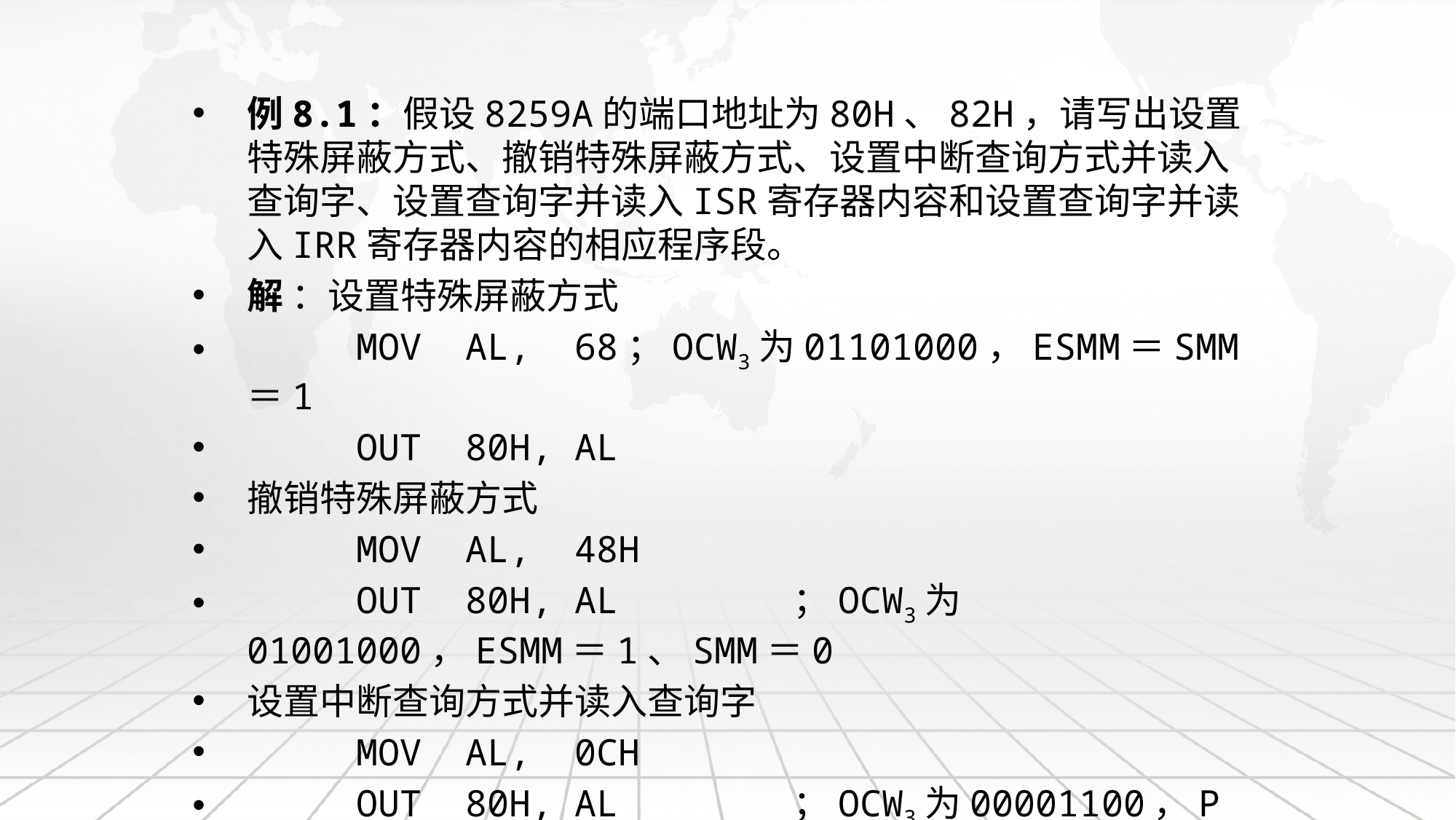

例8.1：假设8259A的端口地址为80H、82H，请写出设置特殊屏蔽方式、撤销特殊屏蔽方式、设置中断查询方式并读入查询字、设置查询字并读入ISR寄存器内容和设置查询字并读入IRR寄存器内容的相应程序段。
解 ：设置特殊屏蔽方式
	MOV	AL,	68；OCW3为01101000，ESMM＝SMM＝1
	OUT	80H,	AL
撤销特殊屏蔽方式
	MOV	AL,	48H
	OUT	80H,	AL		；OCW3为01001000，ESMM＝1、SMM＝0
设置中断查询方式并读入查询字
	MOV	AL,	0CH
	OUT	80H,	AL		；OCW3为00001100，P＝1、设置查询方式